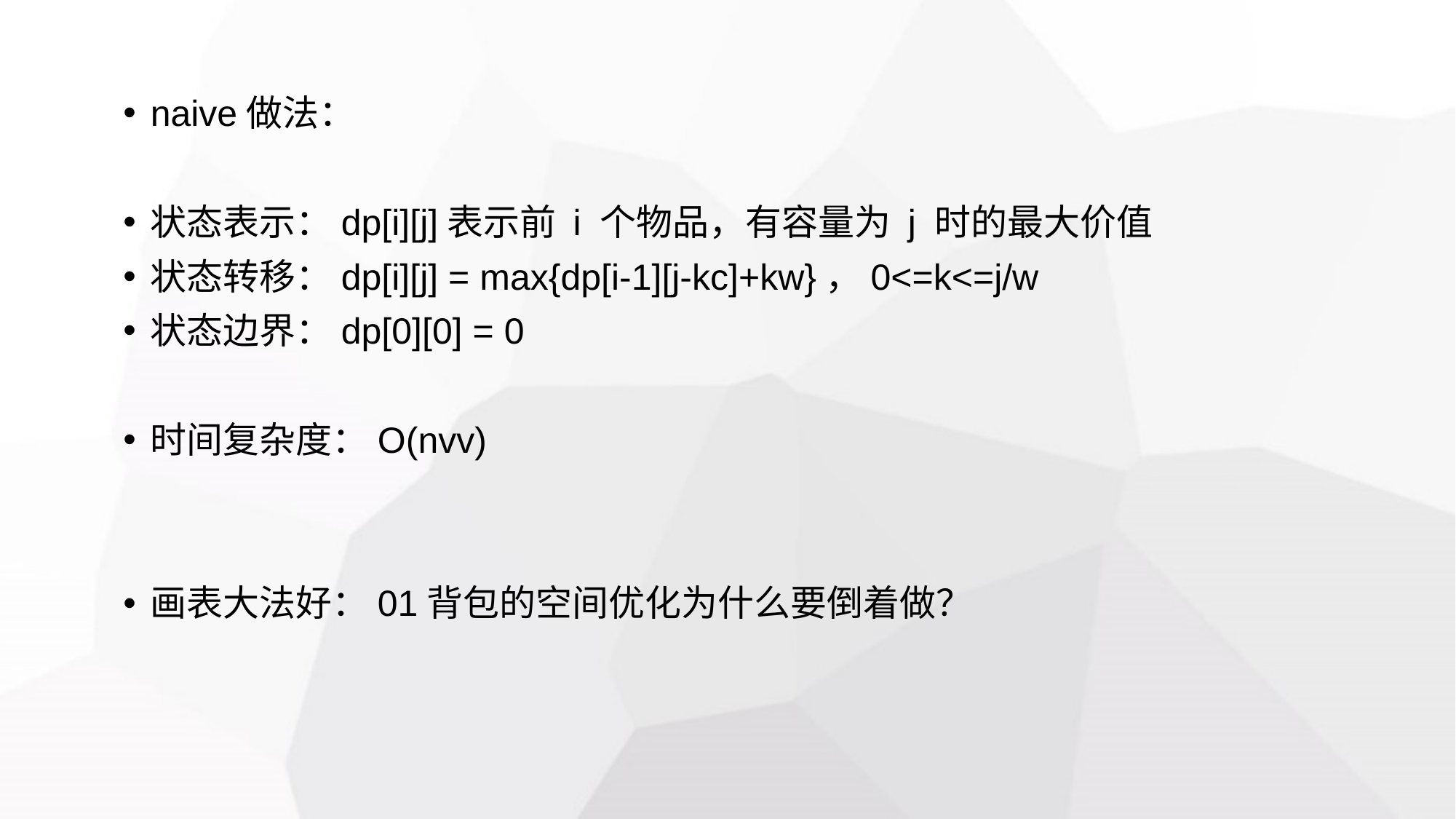

naive做法：

状态表示：dp[i][j]表示前 i 个物品，有容量为 j 时的最大价值
状态转移：dp[i][j] = max{dp[i-1][j-kc]+kw}，0<=k<=j/w
状态边界：dp[0][0] = 0

时间复杂度：O(nvv)

画表大法好：01背包的空间优化为什么要倒着做？